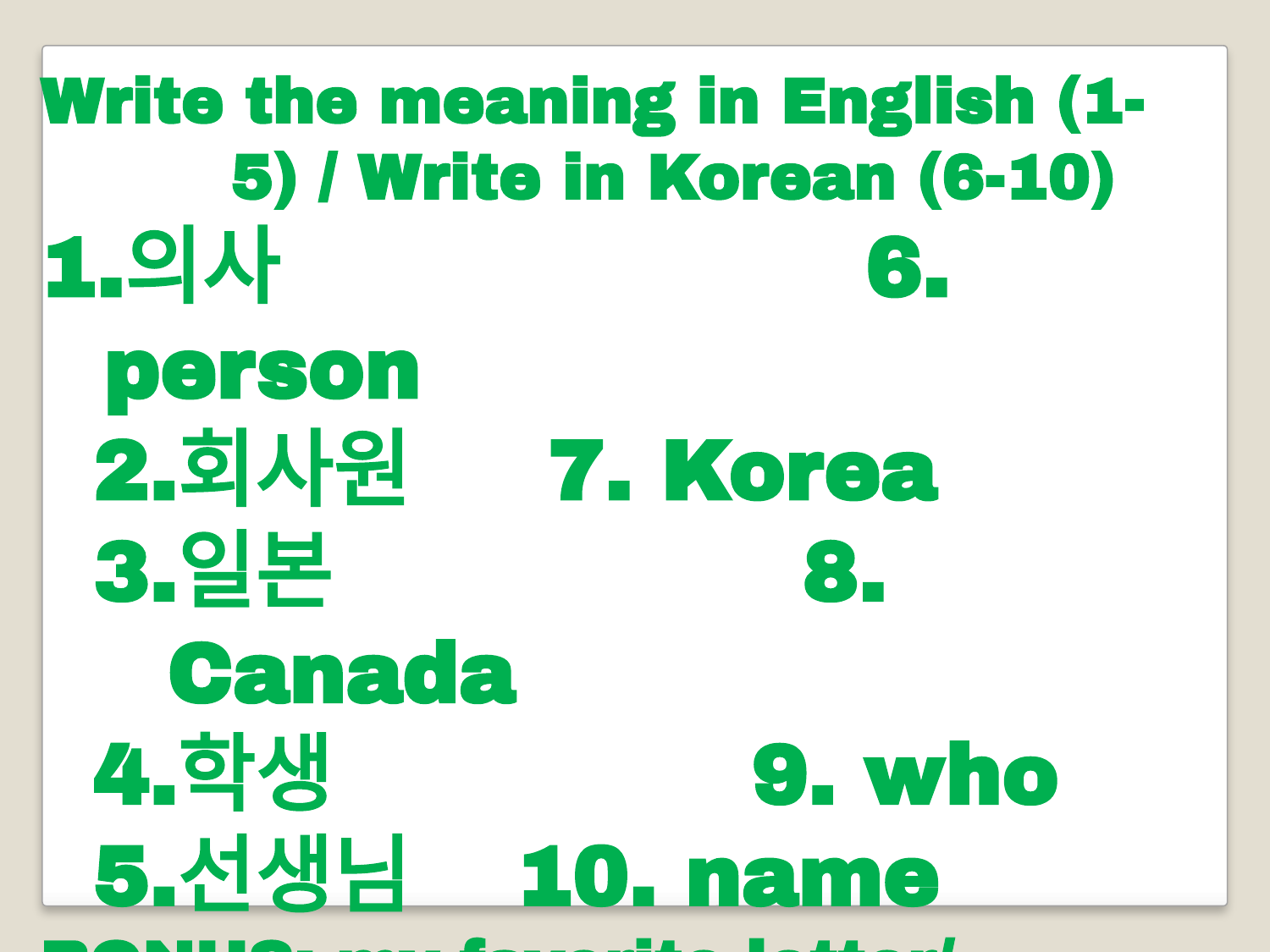

Write the meaning in English (1-5) / Write in Korean (6-10)
의사					6. person
회사원		7. Korea
일본				8. Canada
학생			  9. who
선생님   10. name
BONUS: my favorite letter/ character